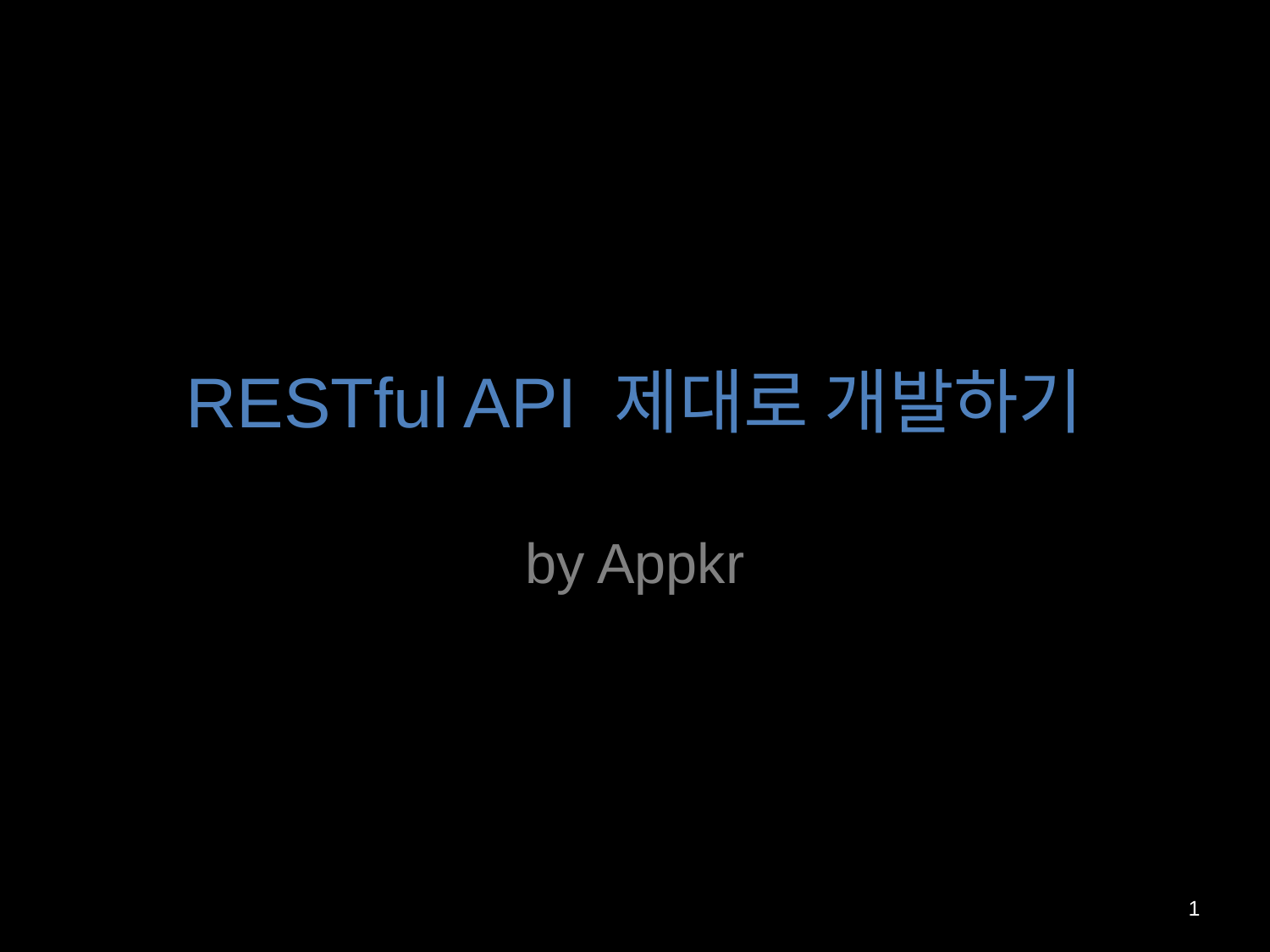

# RESTful API 제대로 개발하기 by Appkr
1